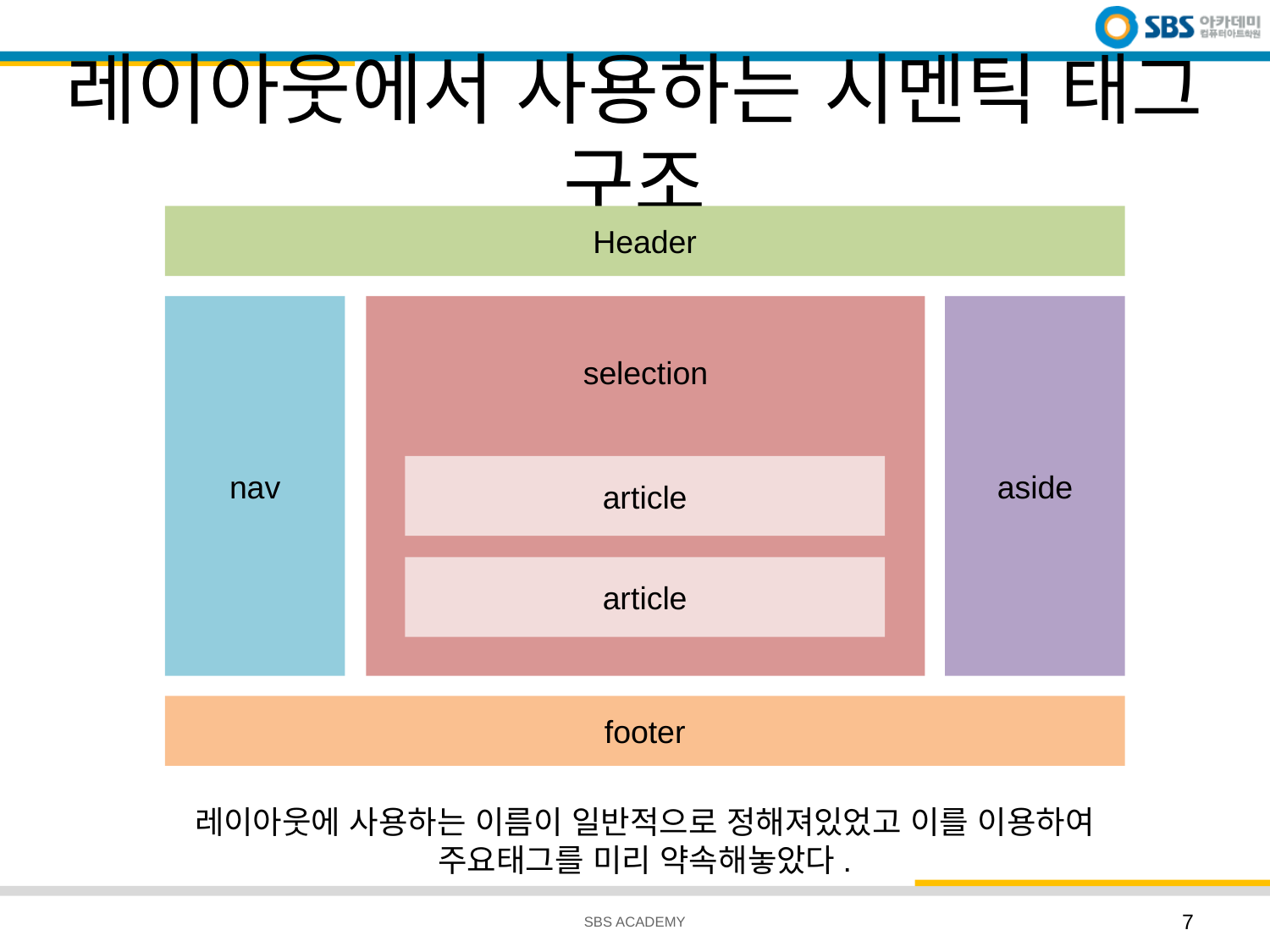

# 레이아웃에서 사용하는 시멘틱 태그 구조
Header
nav
selection

aside
article
article
footer
레이아웃에 사용하는 이름이 일반적으로 정해져있었고 이를 이용하여 주요태그를 미리 약속해놓았다.
SBS ACADEMY
7